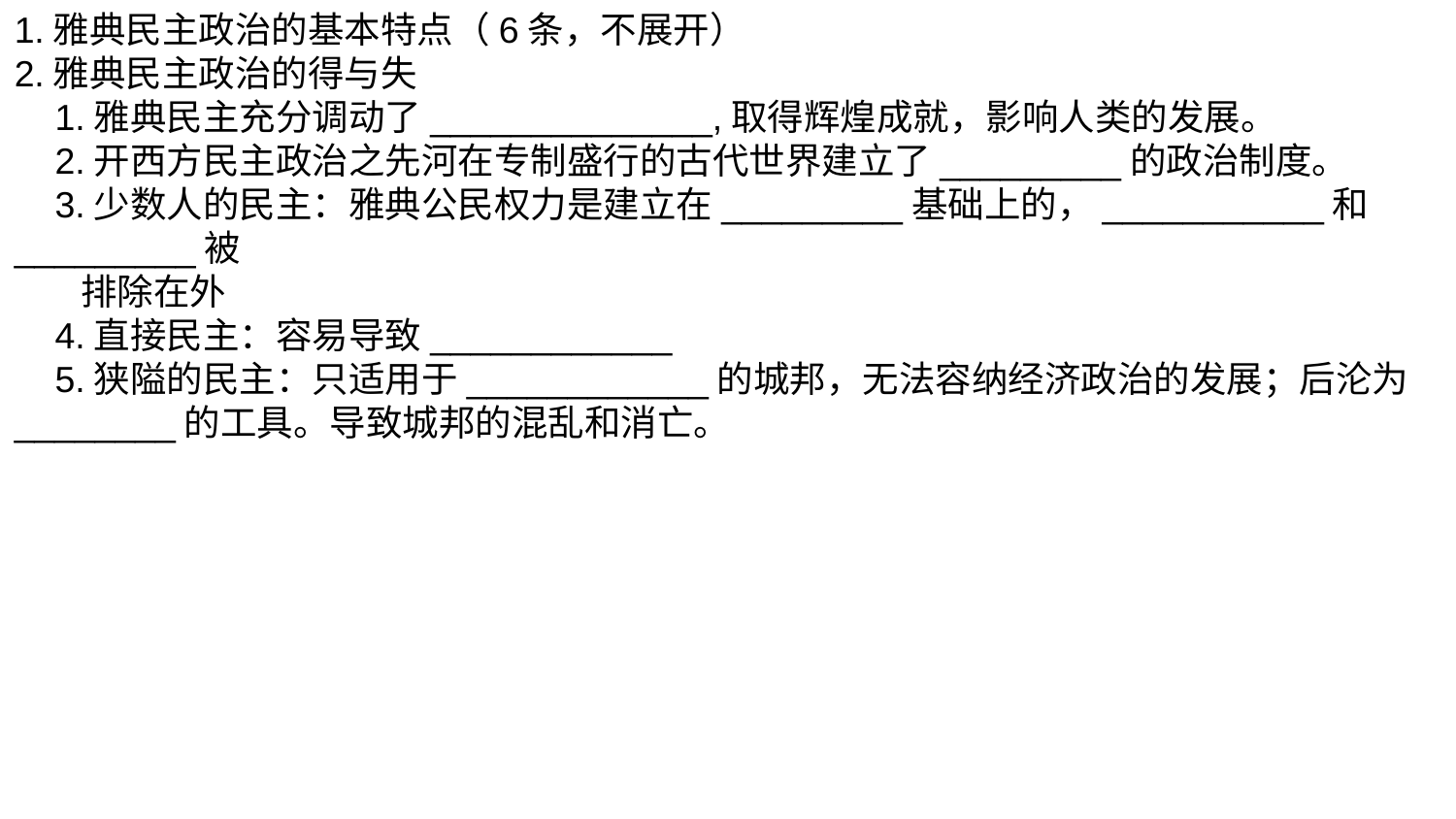

1.雅典民主政治的基本特点（6条，不展开）
2.雅典民主政治的得与失
    1.雅典民主充分调动了______________,取得辉煌成就，影响人类的发展。
    2.开西方民主政治之先河在专制盛行的古代世界建立了_________的政治制度。
    3.少数人的民主：雅典公民权力是建立在_________基础上的，___________和_________被
       排除在外
    4.直接民主：容易导致____________
    5.狭隘的民主：只适用于____________的城邦，无法容纳经济政治的发展；后沦为________的工具。导致城邦的混乱和消亡。